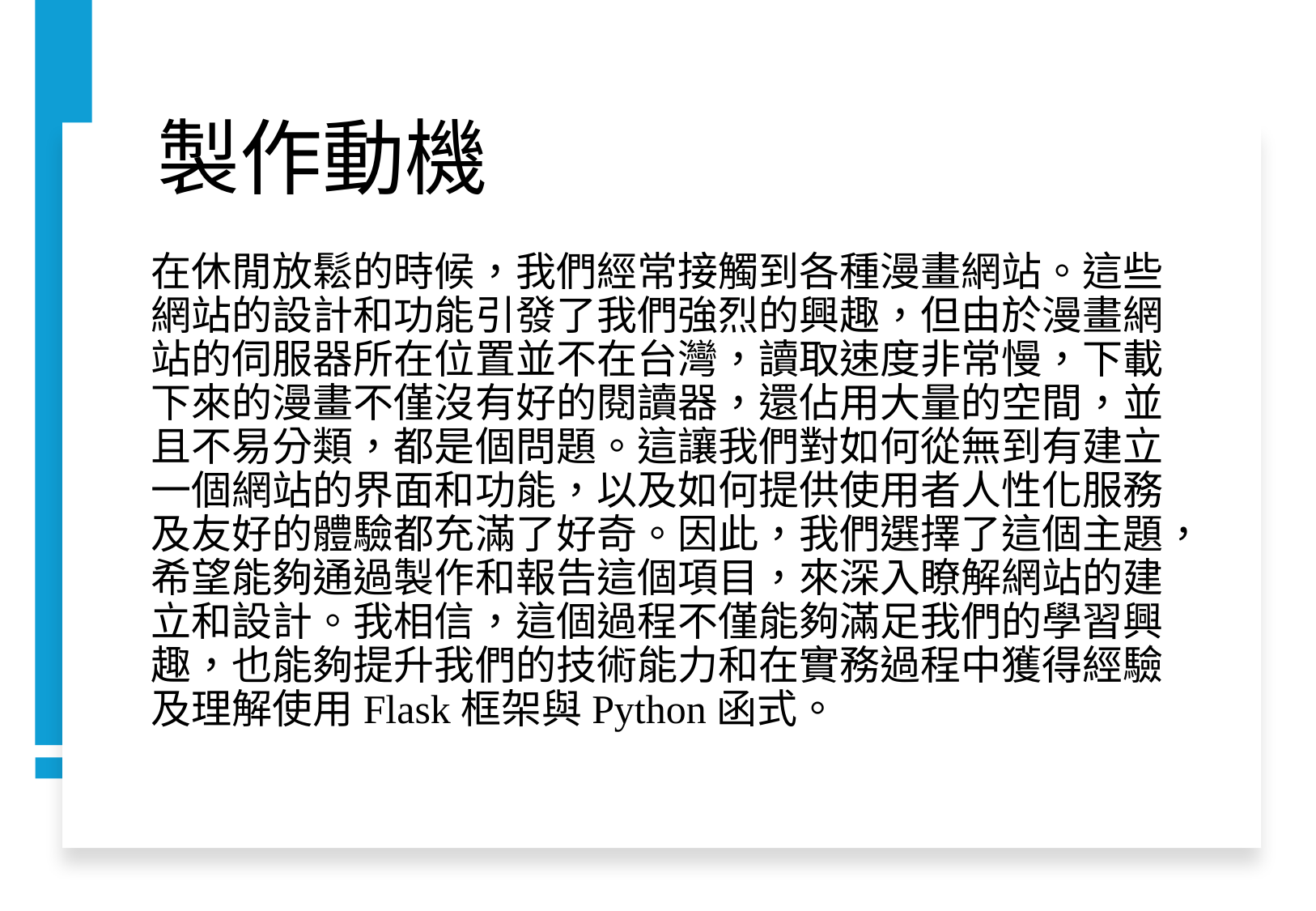

# 製作動機

在休閒放鬆的時候，我們經常接觸到各種漫畫網站。這些網站的設計和功能引發了我們強烈的興趣，但由於漫畫網站的伺服器所在位置並不在台灣，讀取速度非常慢，下載下來的漫畫不僅沒有好的閱讀器，還佔用大量的空間，並且不易分類，都是個問題。這讓我們對如何從無到有建立一個網站的界面和功能，以及如何提供使用者人性化服務及友好的體驗都充滿了好奇。因此，我們選擇了這個主題，希望能夠通過製作和報告這個項目，來深入瞭解網站的建立和設計。我相信，這個過程不僅能夠滿足我們的學習興趣，也能夠提升我們的技術能力和在實務過程中獲得經驗及理解使用Flask框架與Python函式。